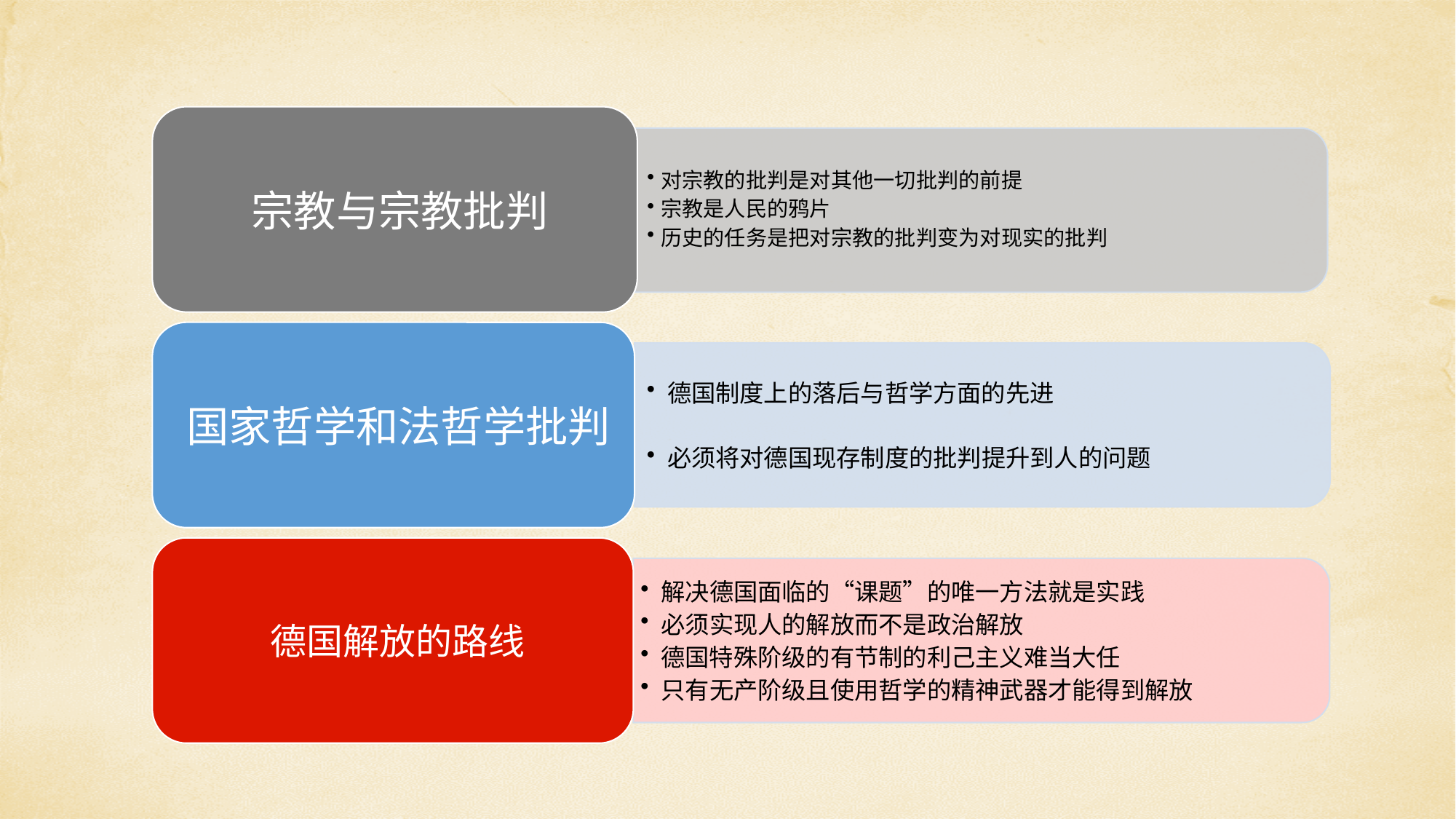

对宗教的批判是对其他一切批判的前提
宗教是人民的鸦片
历史的任务是把对宗教的批判变为对现实的批判
宗教与宗教批判
德国制度上的落后与哲学方面的先进

必须将对德国现存制度的批判提升到人的问题
国家哲学和法哲学批判
解决德国面临的“课题”的唯一方法就是实践
必须实现人的解放而不是政治解放
德国特殊阶级的有节制的利己主义难当大任
只有无产阶级且使用哲学的精神武器才能得到解放
德国解放的路线